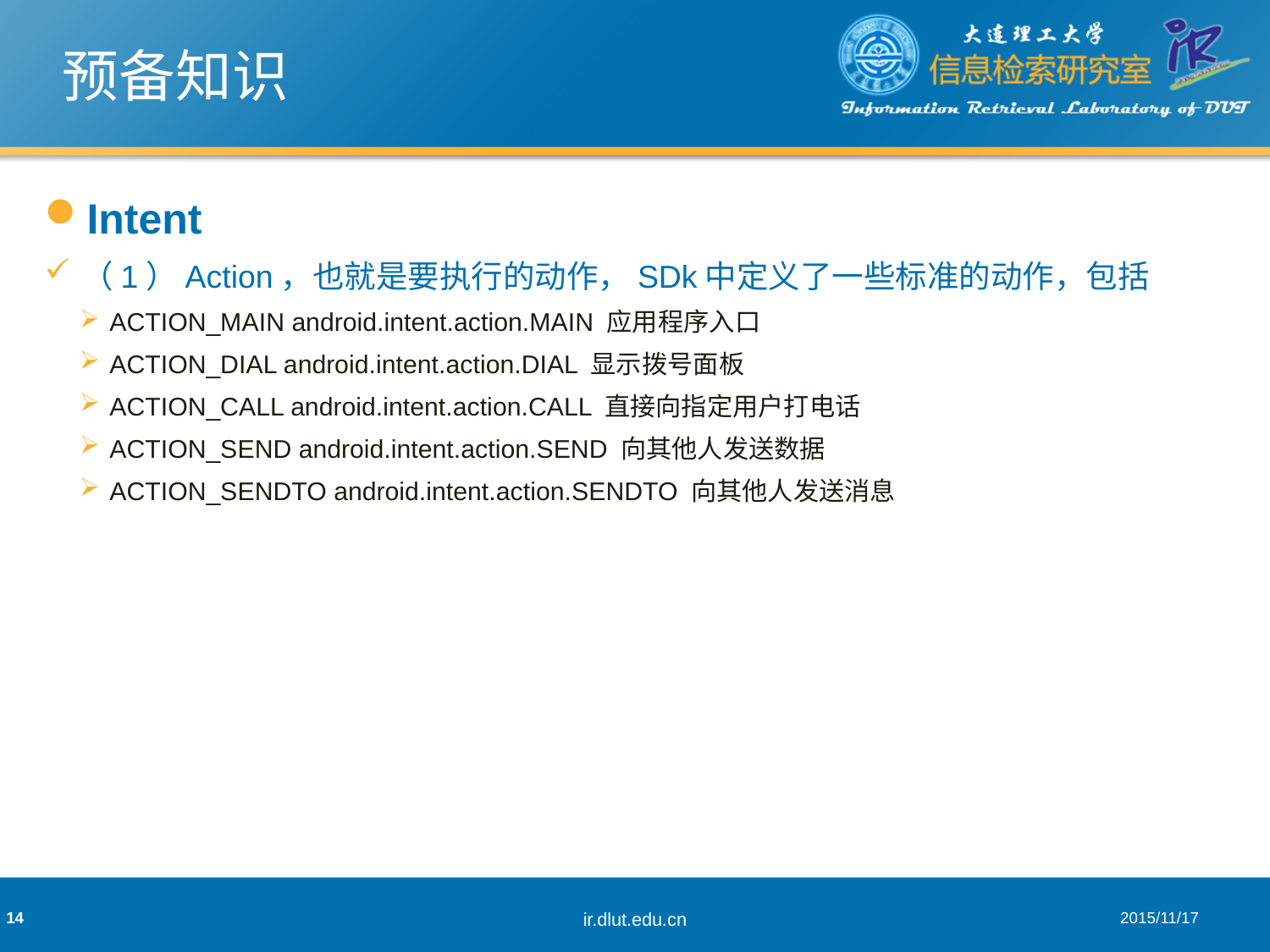

预备知识
Intent
（1）Action，也就是要执行的动作，SDk中定义了一些标准的动作，包括
ACTION_MAIN android.intent.action.MAIN 应用程序入口
ACTION_DIAL android.intent.action.DIAL 显示拨号面板
ACTION_CALL android.intent.action.CALL 直接向指定用户打电话
ACTION_SEND android.intent.action.SEND 向其他人发送数据
ACTION_SENDTO android.intent.action.SENDTO 向其他人发送消息